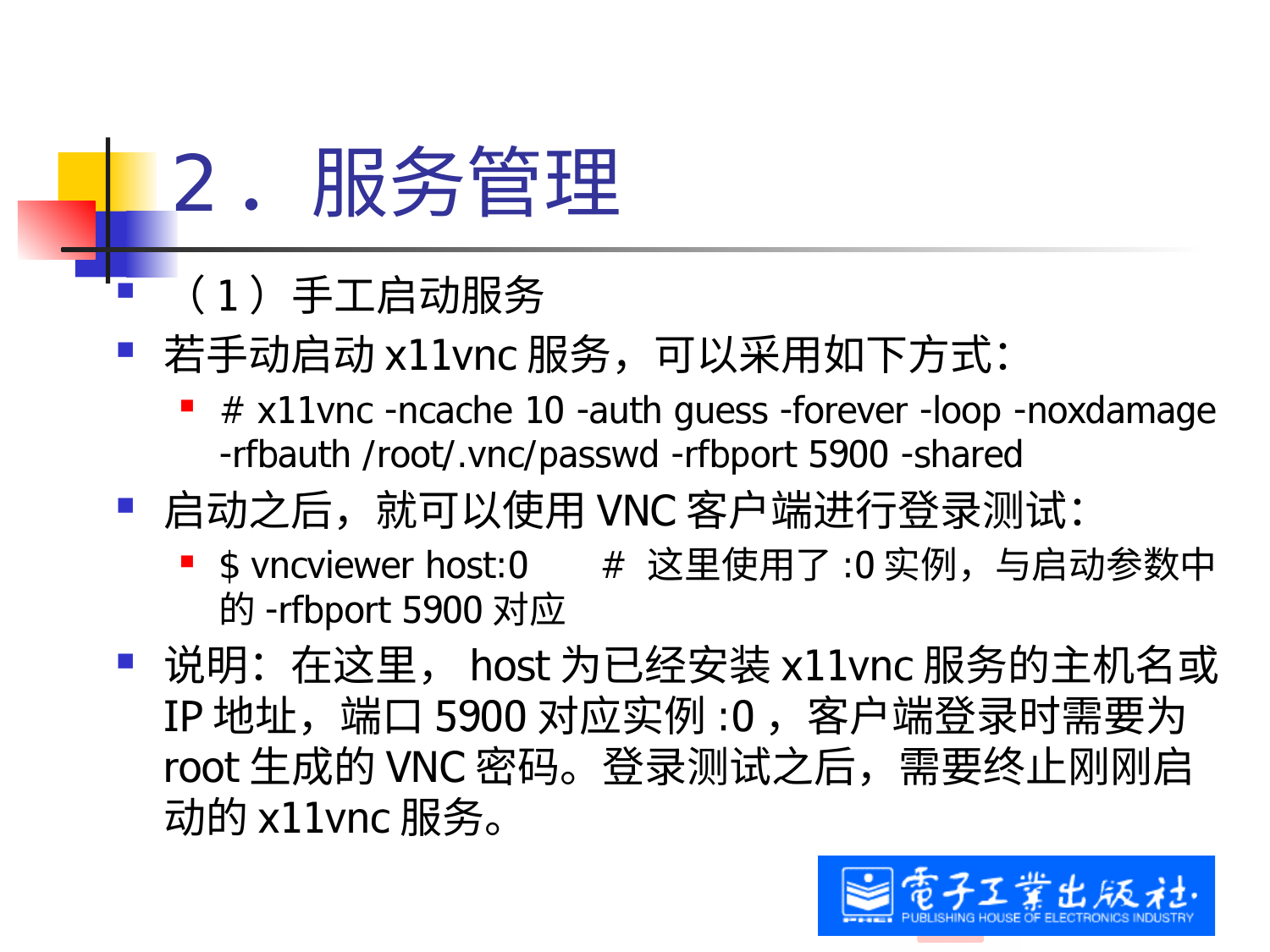

# 2．服务管理
（1）手工启动服务
若手动启动x11vnc服务，可以采用如下方式：
# x11vnc -ncache 10 -auth guess -forever -loop -noxdamage -rfbauth /root/.vnc/passwd -rfbport 5900 -shared
启动之后，就可以使用VNC客户端进行登录测试：
$ vncviewer host:0 	# 这里使用了:0实例，与启动参数中的-rfbport 5900对应
说明：在这里，host为已经安装x11vnc服务的主机名或IP地址，端口5900对应实例:0，客户端登录时需要为root生成的VNC密码。登录测试之后，需要终止刚刚启动的x11vnc服务。